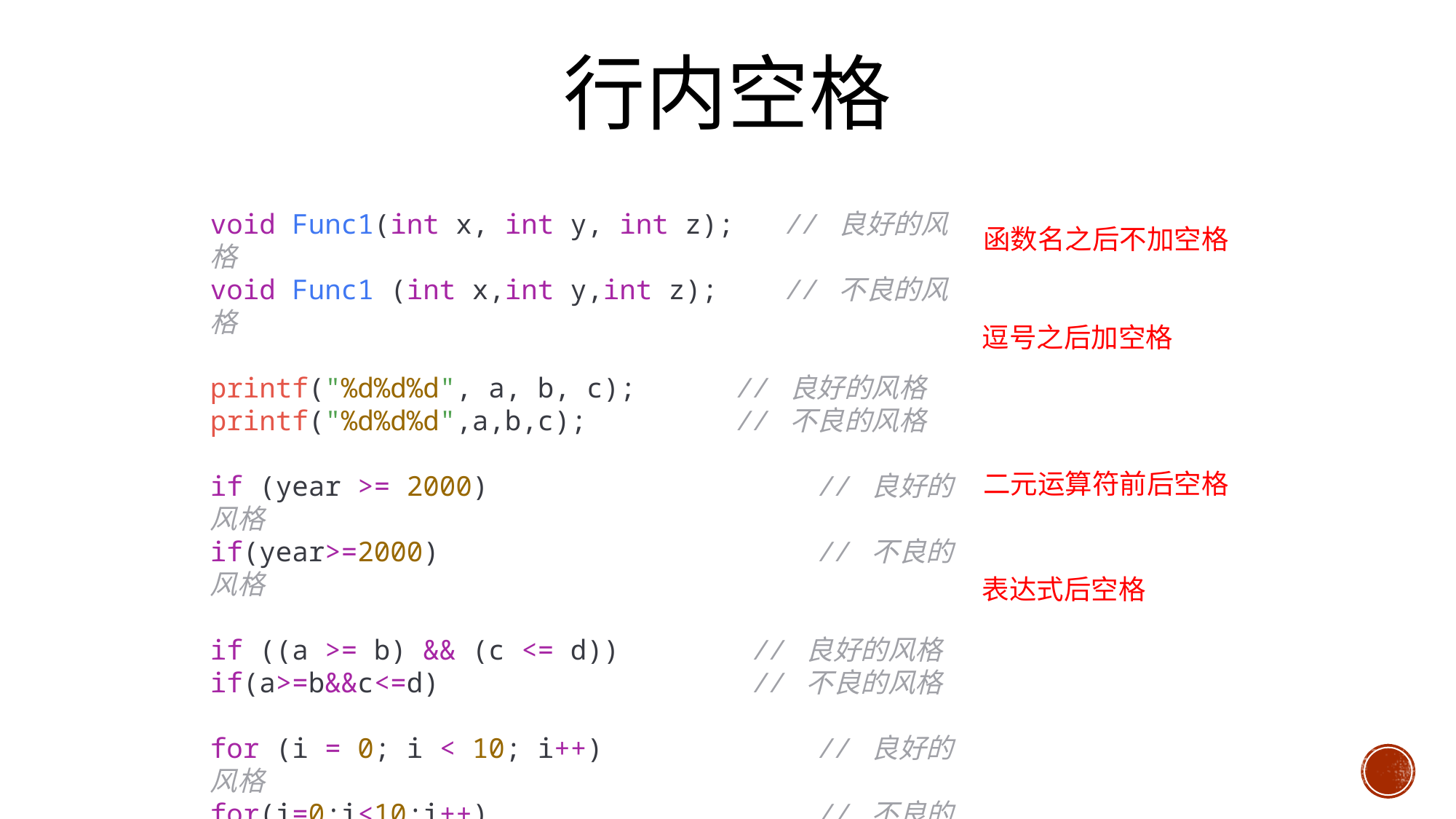

# 行内空格

void Func1(int x, int y, int z);   // 良好的风格
void Func1 (int x,int y,int z);    // 不良的风格
printf("%d%d%d", a, b, c);      // 良好的风格
printf("%d%d%d",a,b,c);         // 不良的风格
if (year >= 2000)                    // 良好的风格
if(year>=2000)                       // 不良的风格
if ((a >= b) && (c <= d))        // 良好的风格
if(a>=b&&c<=d)                   // 不良的风格
for (i = 0; i < 10; i++)             // 良好的风格
for(i=0;i<10;i++)                    // 不良的风格

函数名之后不加空格
逗号之后加空格
二元运算符前后空格
表达式后空格